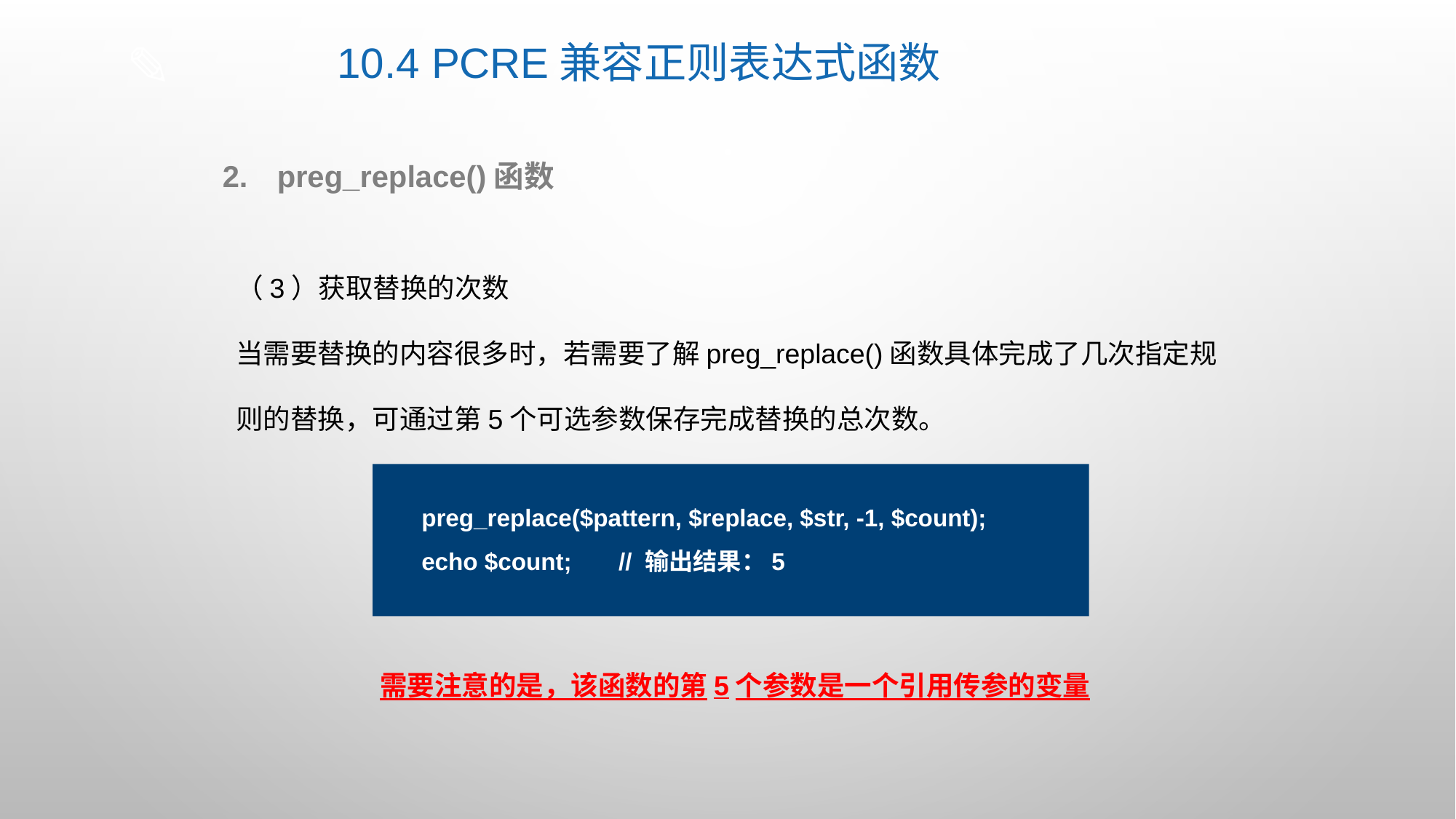

# 10.4 PCRE兼容正则表达式函数
preg_replace()函数
（3）获取替换的次数
当需要替换的内容很多时，若需要了解preg_replace()函数具体完成了几次指定规则的替换，可通过第5个可选参数保存完成替换的总次数。

preg_replace($pattern, $replace, $str, -1, $count);
echo $count;       // 输出结果：5
需要注意的是，该函数的第5个参数是一个引用传参的变量